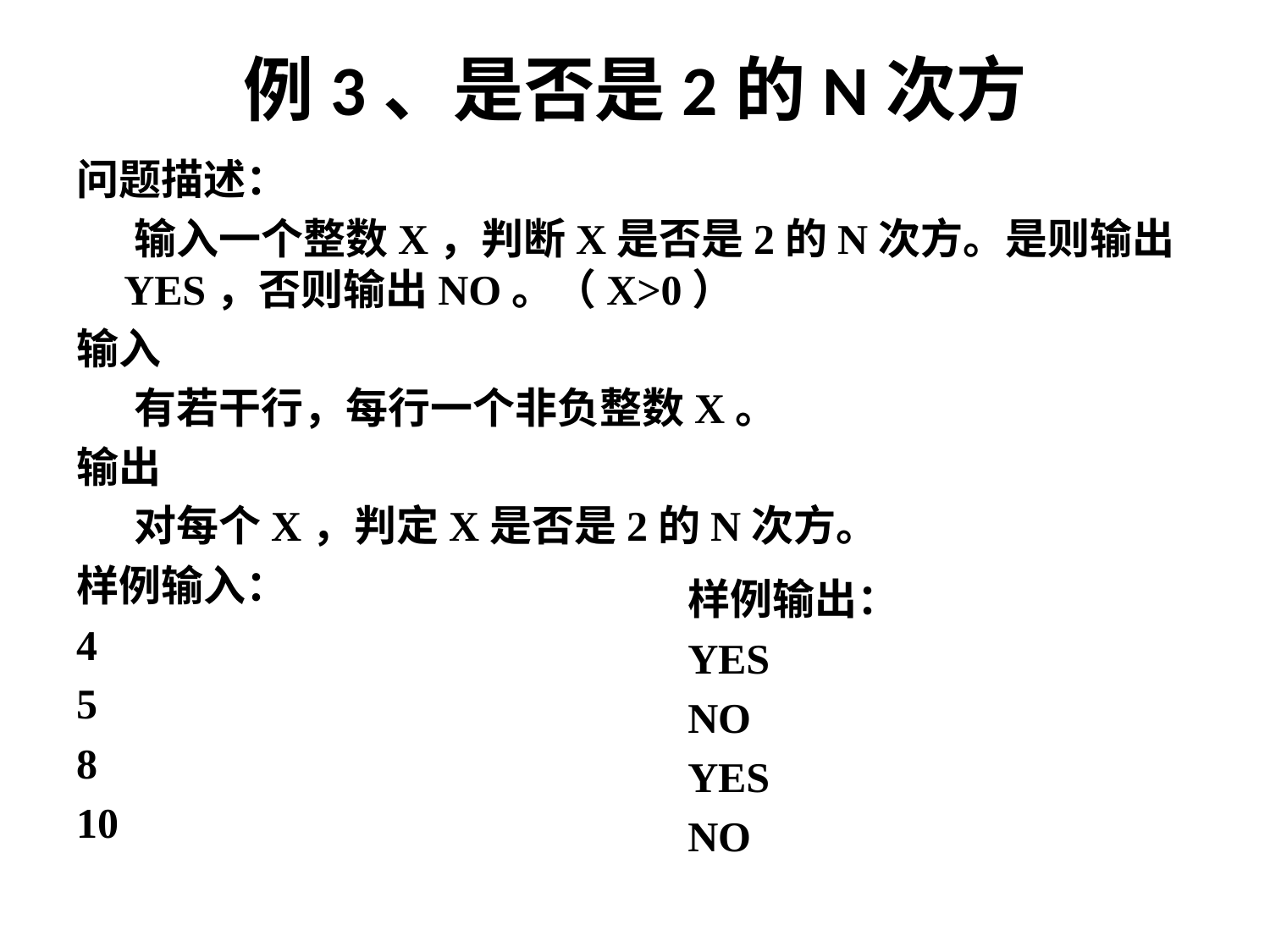

# 例3、是否是2的N次方
问题描述：
     输入一个整数X，判断X是否是2的N次方。是则输出YES，否则输出NO。（X>0）
输入
     有若干行，每行一个非负整数X。
输出
     对每个X，判定X是否是2的N次方。
样例输入：
4
5
8
10
样例输出：
YES
NO
YES
NO